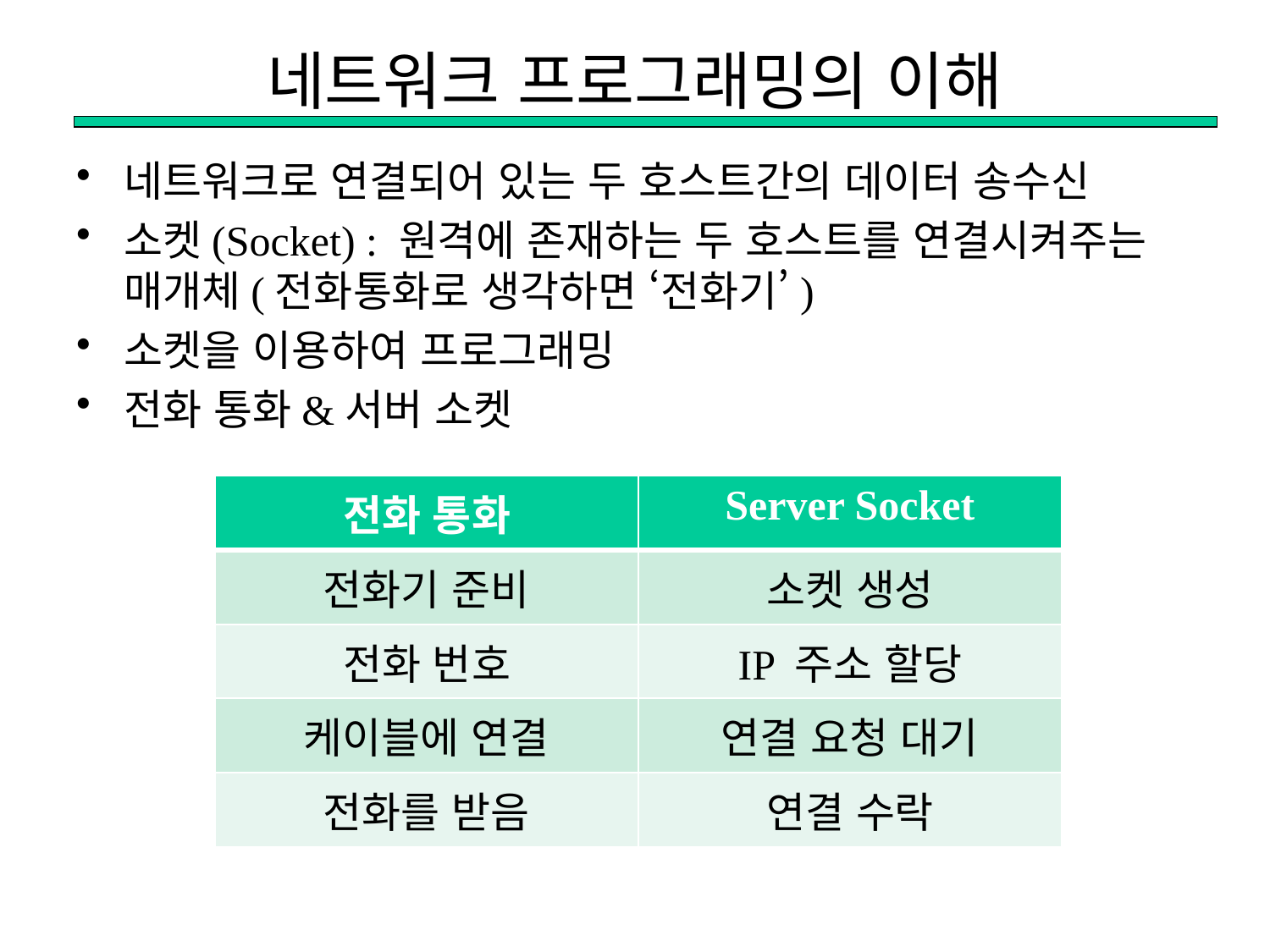

# 네트워크 프로그래밍의 이해
네트워크로 연결되어 있는 두 호스트간의 데이터 송수신
소켓(Socket) : 원격에 존재하는 두 호스트를 연결시켜주는 매개체(전화통화로 생각하면 ‘전화기’)
소켓을 이용하여 프로그래밍
전화 통화&서버 소켓

| 전화 통화 | Server Socket |
| --- | --- |
| 전화기 준비 | 소켓 생성 |
| 전화 번호 | IP 주소 할당 |
| 케이블에 연결 | 연결 요청 대기 |
| 전화를 받음 | 연결 수락 |